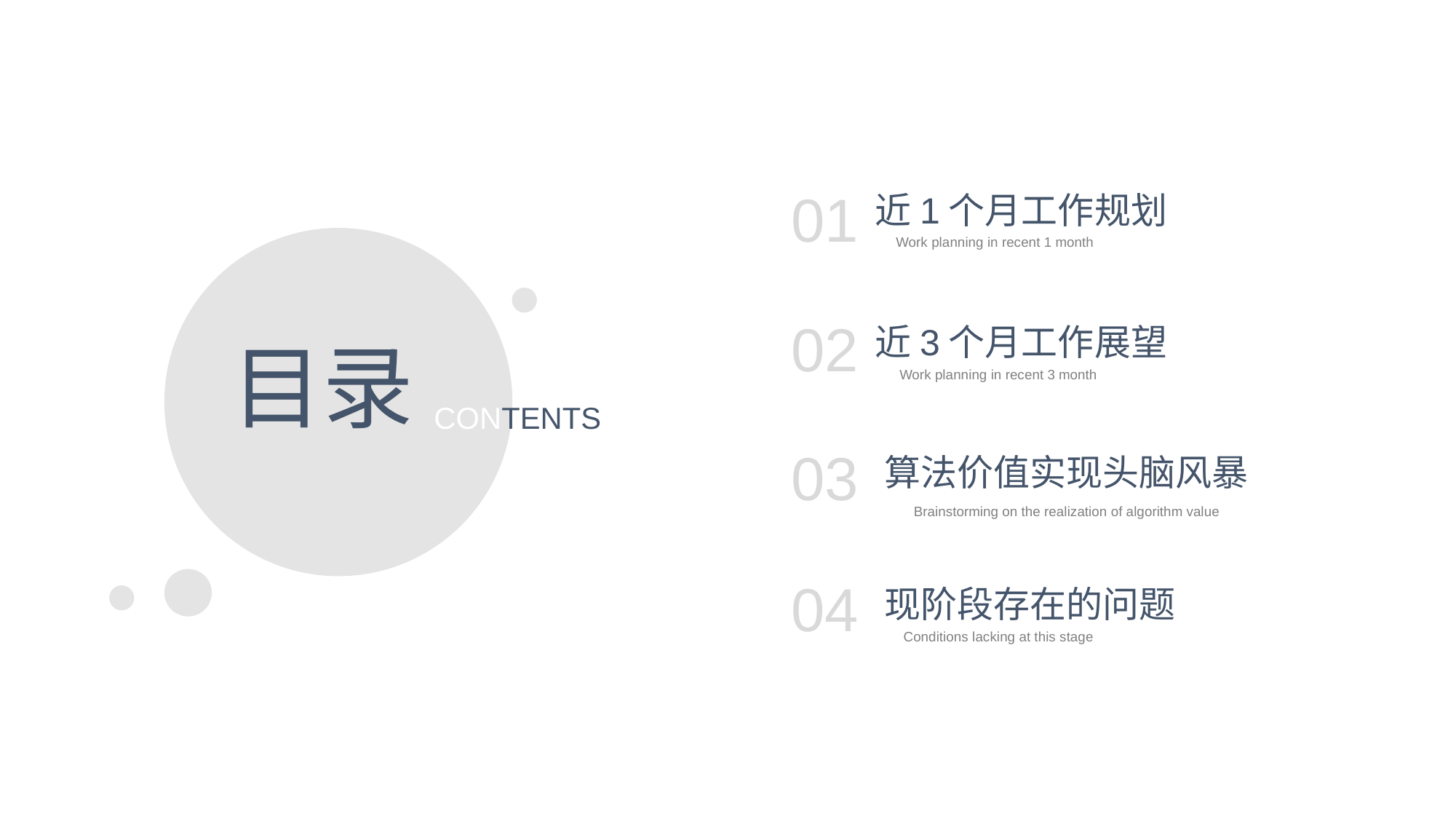

01
近1个月工作规划

Work planning in recent 1 month

02
近3个月工作展望
目录
Work planning in recent 3 month
CONTENTS
03
算法价值实现头脑风暴
Brainstorming on the realization of algorithm value
04

现阶段存在的问题

Conditions lacking at this stage